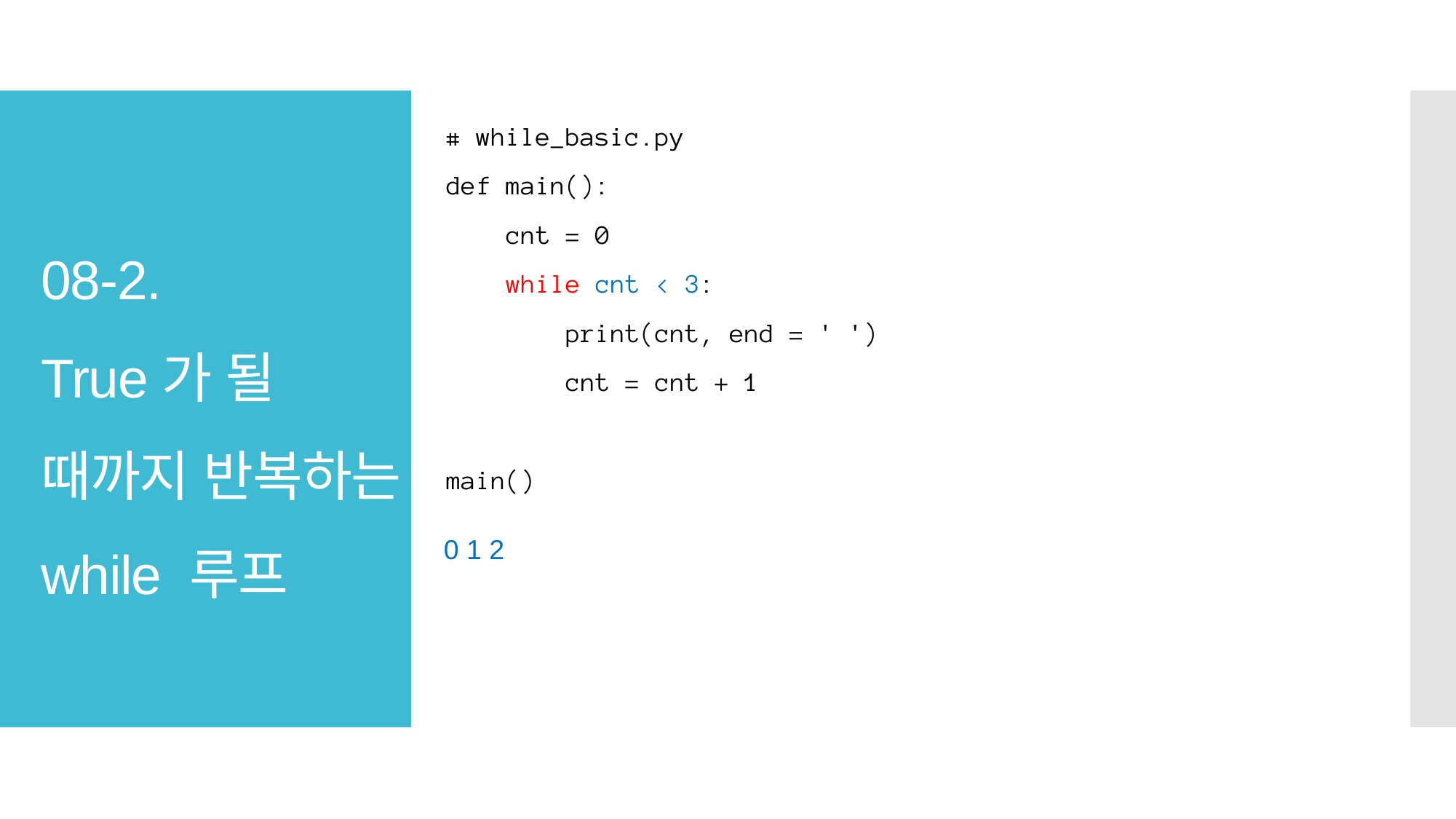

# while_basic.py
def main():
    cnt = 0
    while cnt < 3:
        print(cnt, end = ' ')
        cnt = cnt + 1

main()
# 08-2. True가 될 때까지 반복하는 while 루프
0 1 2